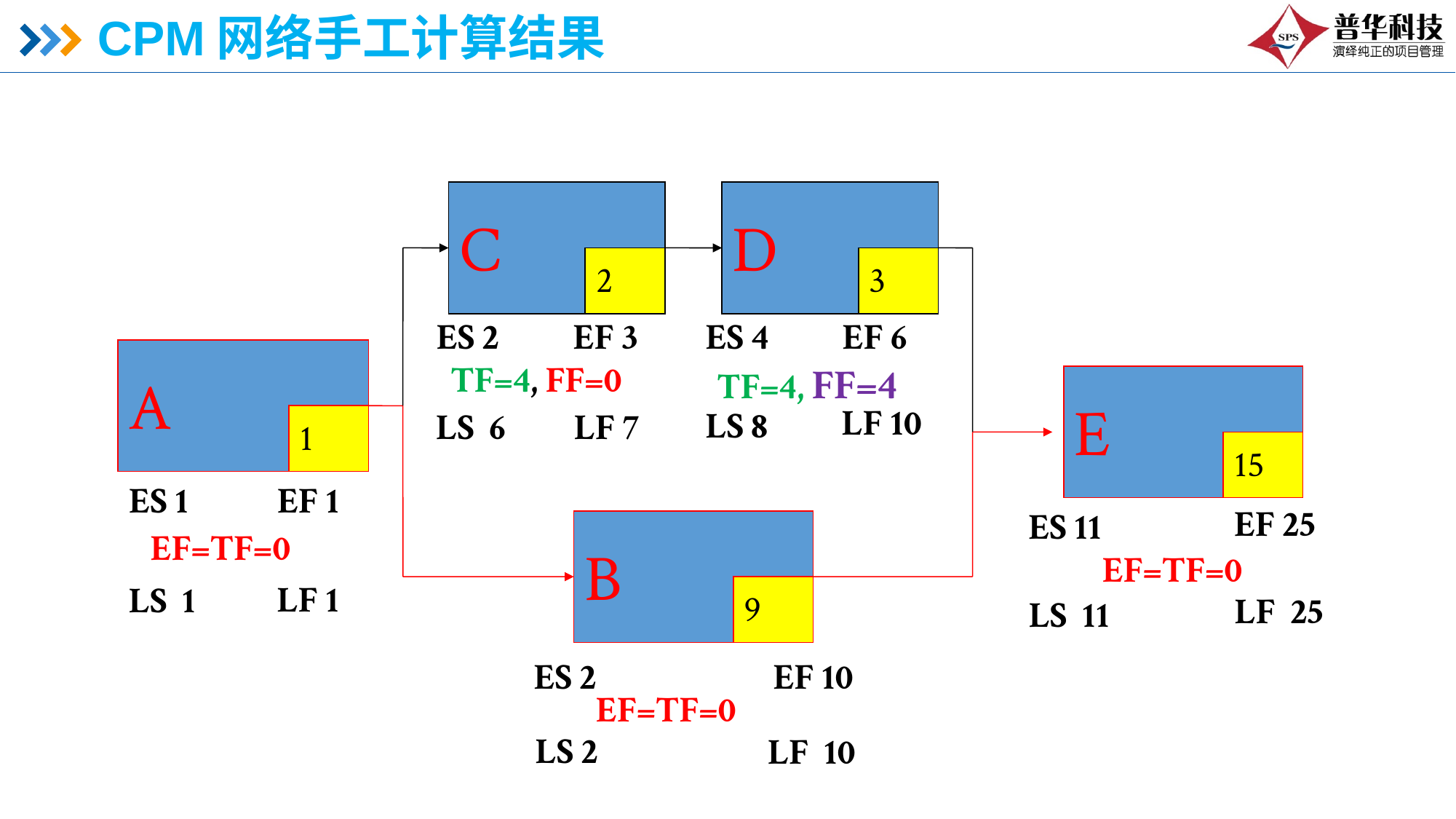

# CPM网络手工计算结果
C
D

2

3

ES 2
EF 3
ES 4
EF 6
A
TF=4, FF=0
TF=4, FF=4
E
LF 10
LS 8
LS  6
LF 7
1

15
EF 1
ES 1
EF 25
ES 11
B
EF=TF=0
EF=TF=0
LF 1
LS  1

9

LF  25
LS  11
ES 2
EF 10
EF=TF=0
LS 2
LF  10